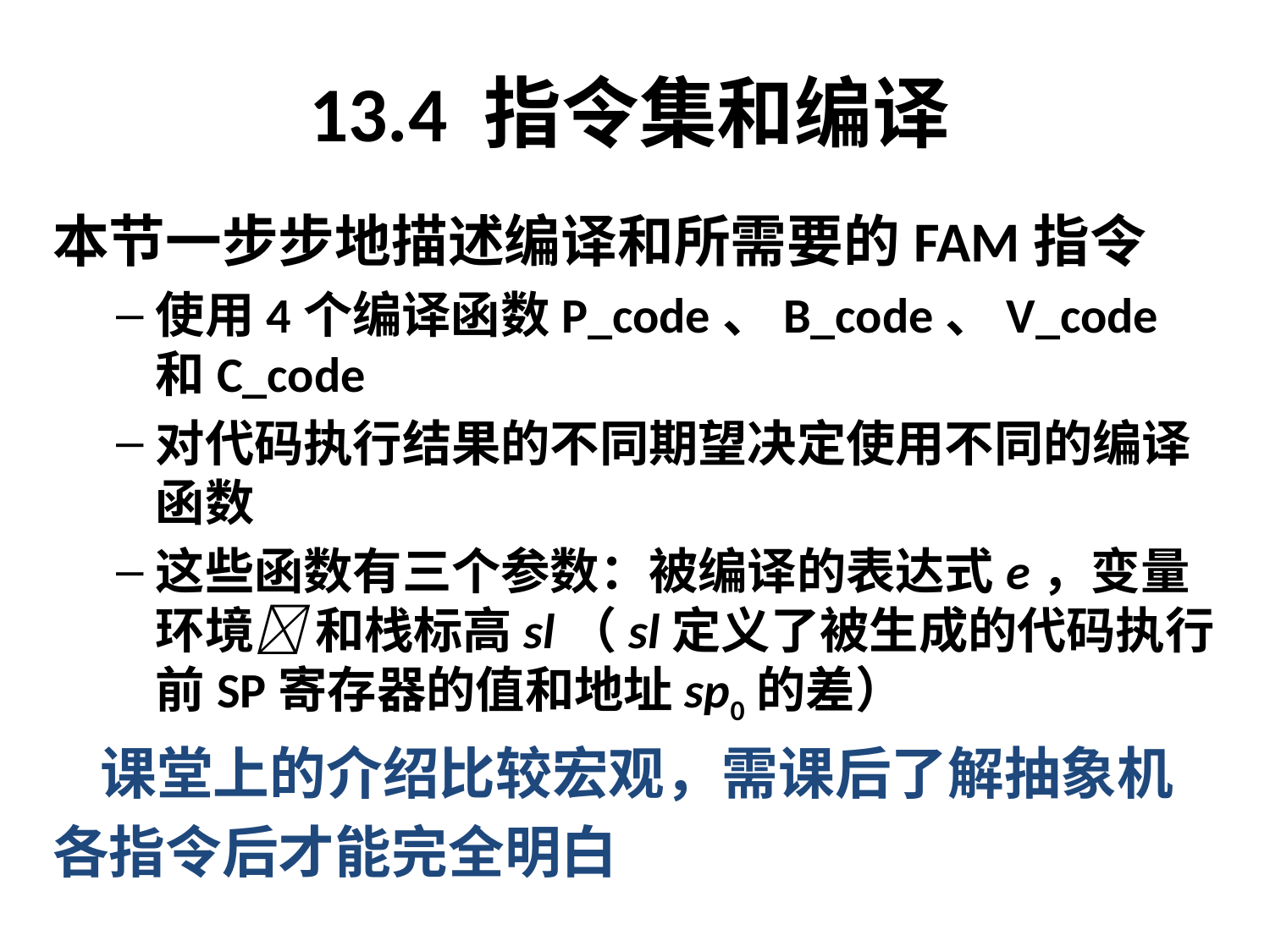

# 13.4 指令集和编译
本节一步步地描述编译和所需要的FAM指令
使用4个编译函数P_code、B_code、V_code和C_code
对代码执行结果的不同期望决定使用不同的编译函数
这些函数有三个参数：被编译的表达式e，变量环境β 和栈标高sl（sl定义了被生成的代码执行前SP寄存器的值和地址sp0的差）
	课堂上的介绍比较宏观，需课后了解抽象机
各指令后才能完全明白